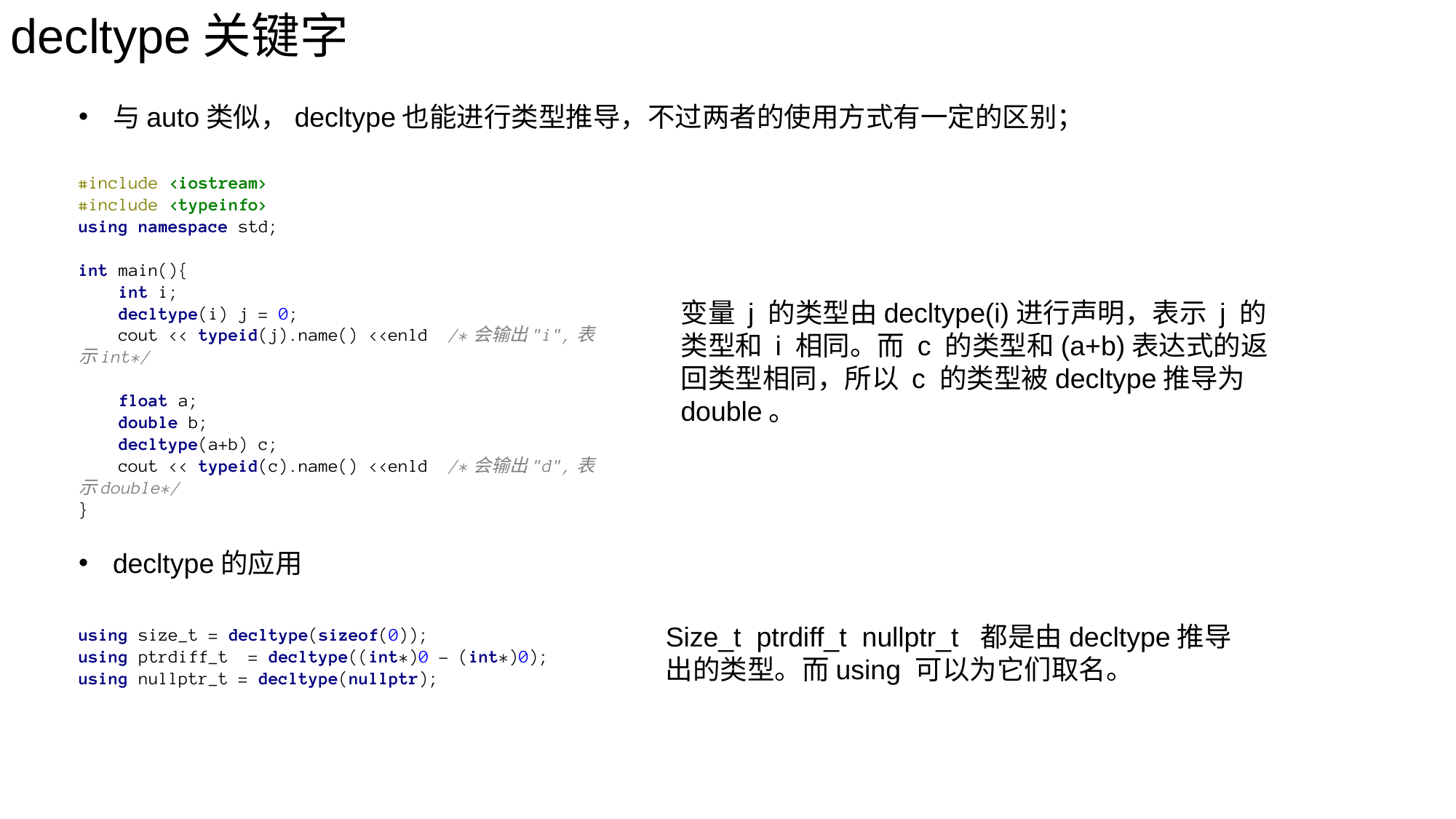

decltype关键字
与auto类似，decltype也能进行类型推导，不过两者的使用方式有一定的区别；
#include <iostream>
#include <typeinfo>
using namespace std;
int main(){
    int i;
    decltype(i) j = 0;
    cout << typeid(j).name() <<enld  /*会输出"i",表示int*/
    float a;
    double b;
    decltype(a+b) c;
    cout << typeid(c).name() <<enld  /*会输出"d",表示double*/
}
变量 j 的类型由decltype(i)进行声明，表示 j 的类型和 i 相同。而 c 的类型和(a+b)表达式的返回类型相同，所以 c 的类型被decltype推导为double。
decltype的应用
Size_t  ptrdiff_t  nullptr_t  都是由decltype推导出的类型。而using 可以为它们取名。
using size_t = decltype(sizeof(0));
using ptrdiff_t  = decltype((int*)0 - (int*)0);
using nullptr_t = decltype(nullptr);